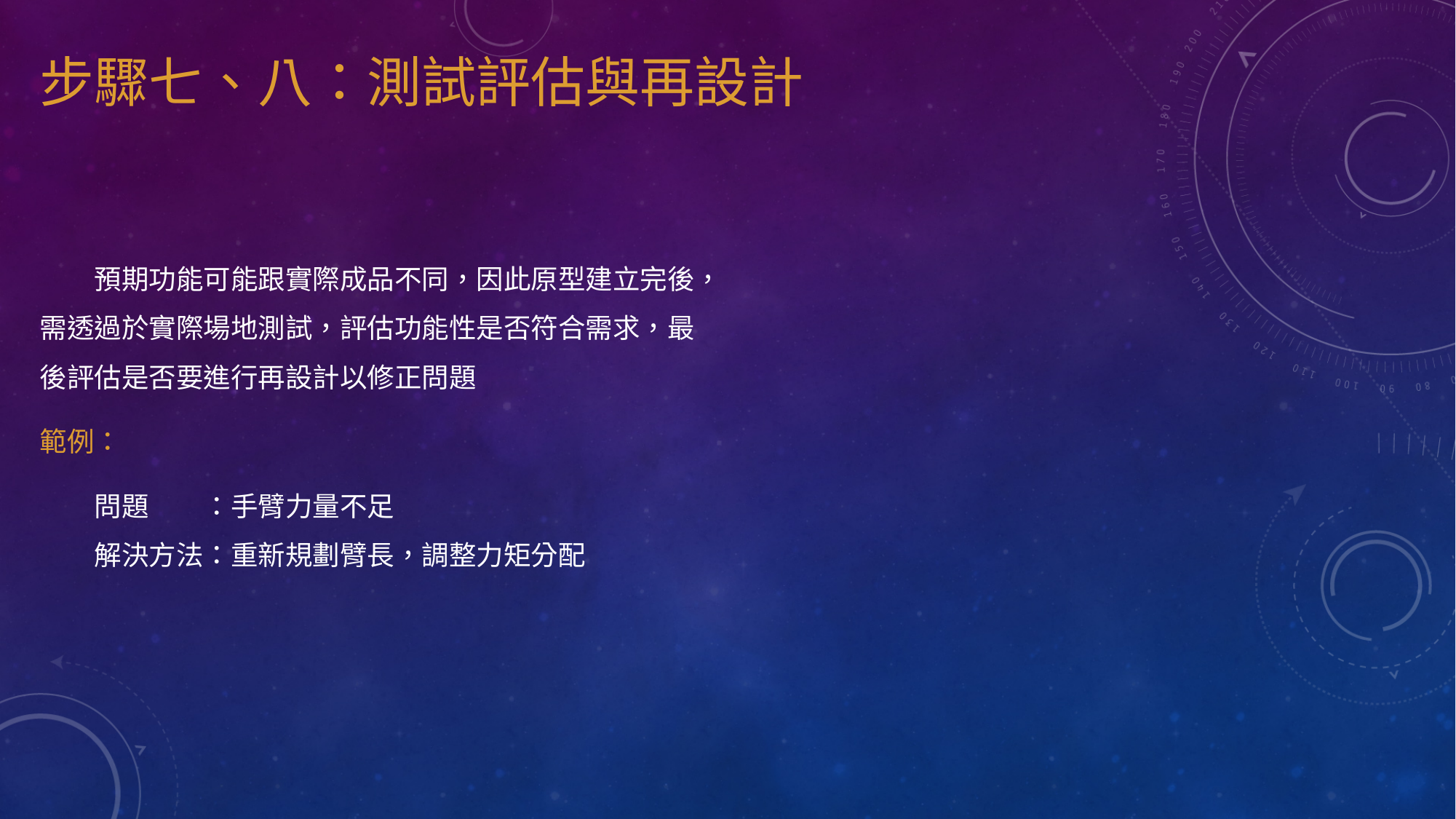

# 步驟七、八：測試評估與再設計
　　預期功能可能跟實際成品不同，因此原型建立完後，需透過於實際場地測試，評估功能性是否符合需求，最後評估是否要進行再設計以修正問題
範例：
　　問題　　：手臂力量不足
　　解決方法：重新規劃臂長，調整力矩分配